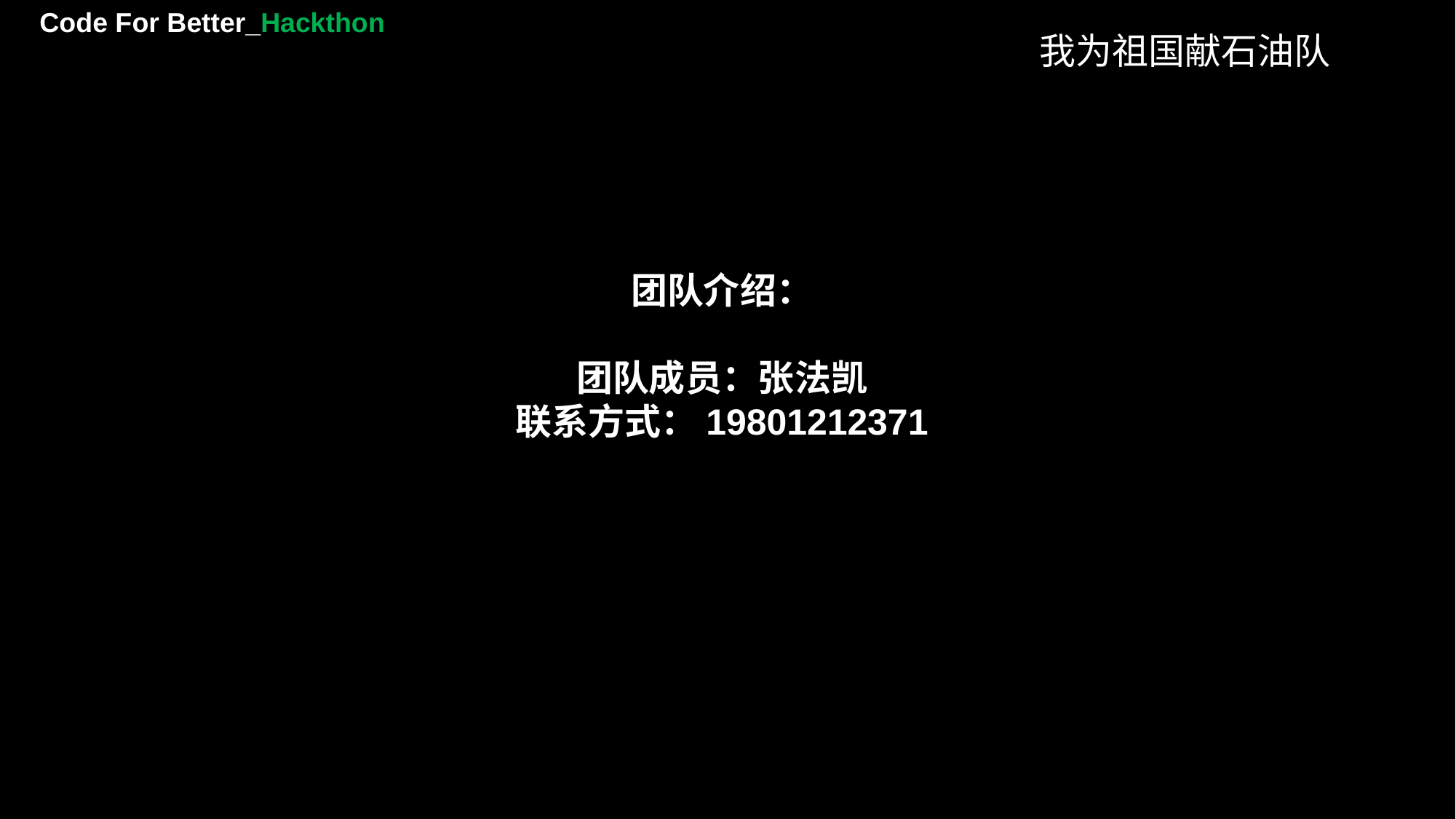

Code For Better_Hackthon
 我为祖国献石油队
团队介绍：

团队成员：张法凯
联系方式：19801212371